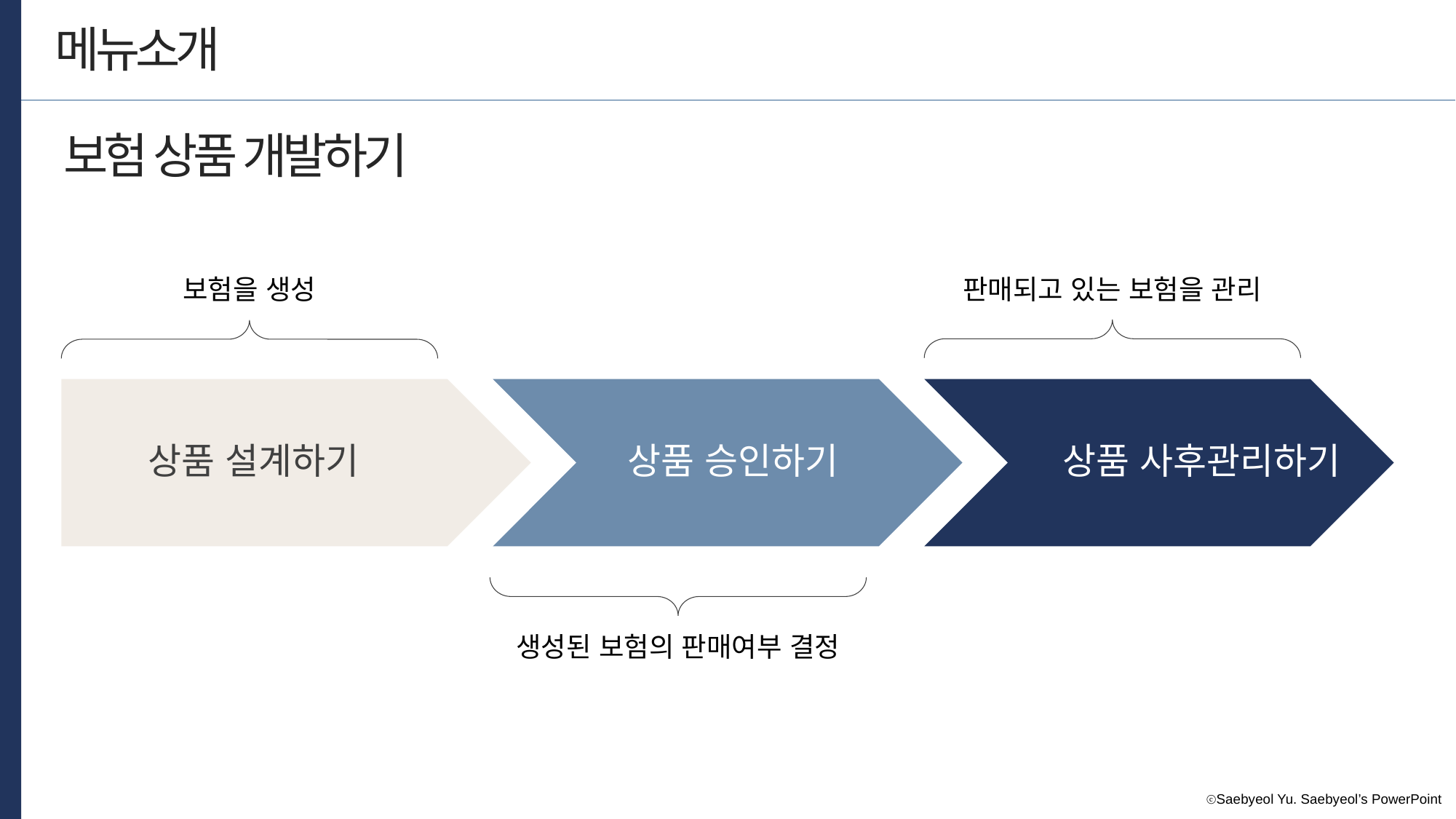

메뉴소개
보험 상품 개발하기

보험을 생성
판매되고 있는 보험을 관리

상품 사후관리하기
상품 승인하기
상품 설계하기
생성된 보험의 판매여부 결정